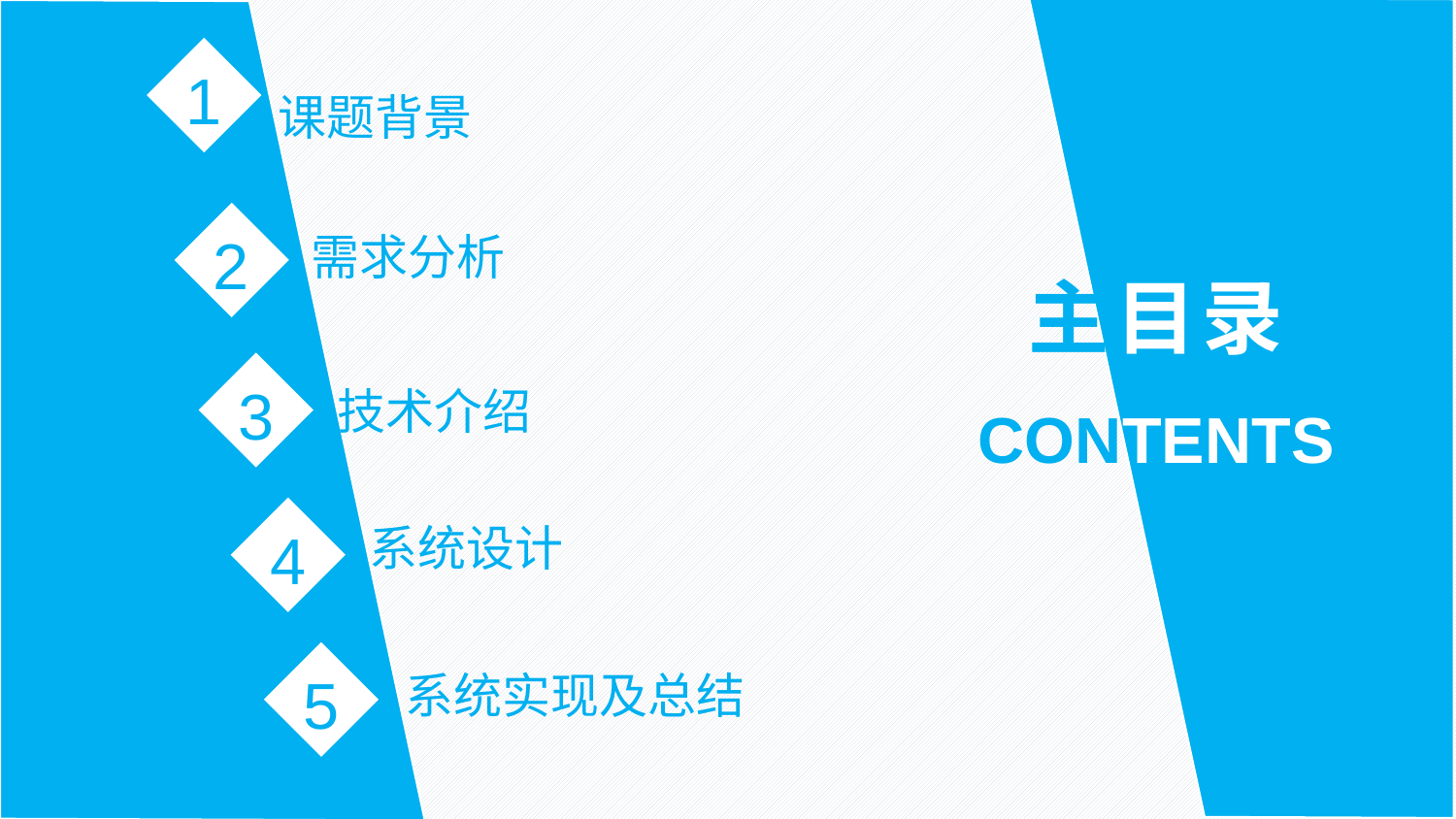

1
课题背景

2
需求分析
主目录

3
技术介绍
CONTENTS

4
系统设计

5
系统实现及总结
延时符